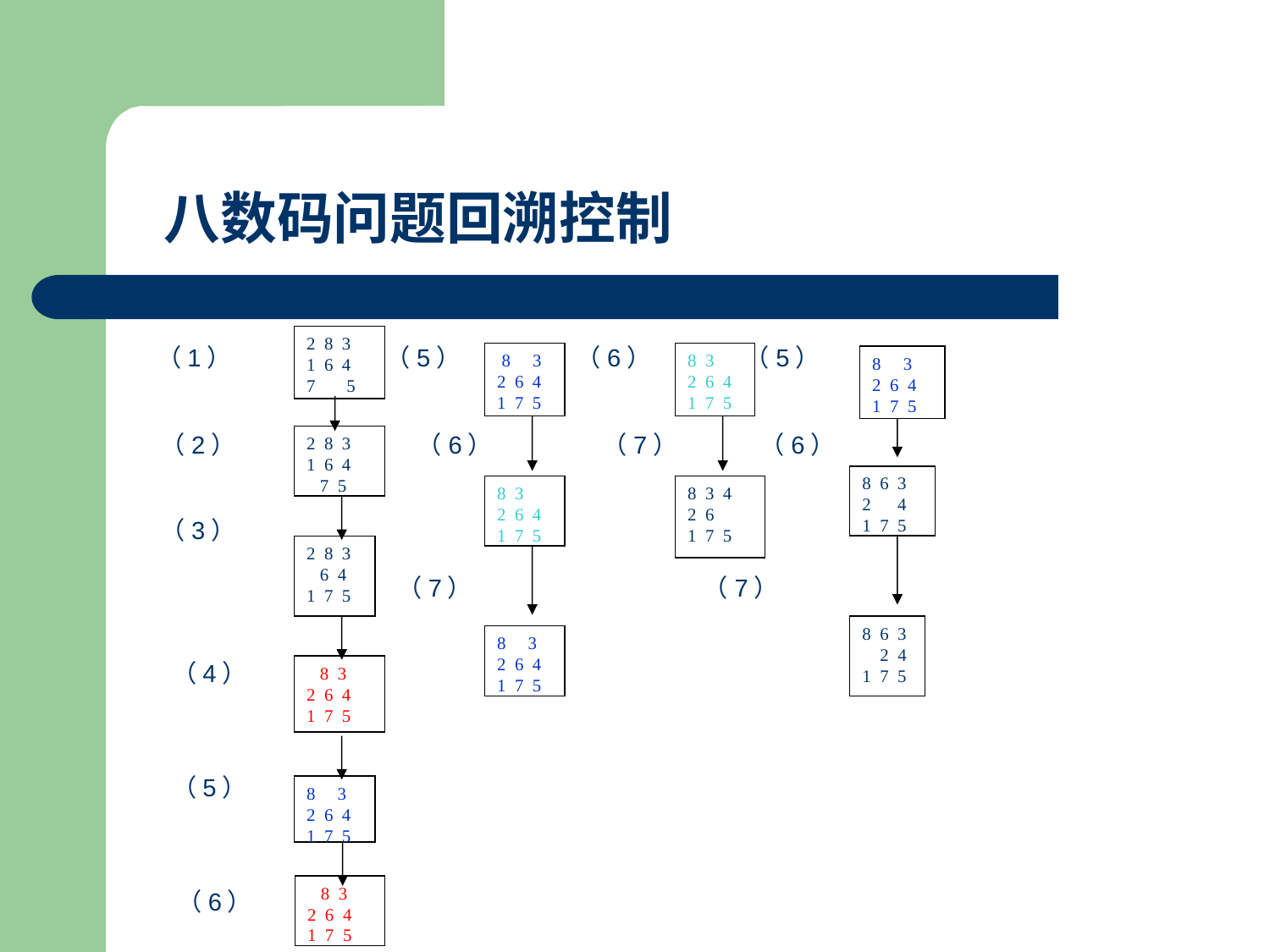

八数码问题回溯控制
2  8  3
1  6  4
7       5
#
   （1）                            （5）                     （6）                 （5）

     （2）                                 （6）                    （7）               （6）

     （3）

                                                （7）                                          （7）

       （4）

       （5）

        （6）
 8     3
2  6  4
1  7  5
8  3
2  6  4
1  7  5
8     3
2  6  4
1  7  5

2  8  3
1  6  4
   7  5
8  6  3
2      4
1  7  5
8  3
2  6  4
1  7  5
8  3  4
2  6
1  7  5

2  8  3
   6  4
1  7  5

8  6  3
    2  4
1  7  5
8     3
2  6  4
1  7  5
   8  3
2  6  4
1  7  5

8     3
2  6  4
1  7  5

29

   8  3
2  6  4
1  7  5